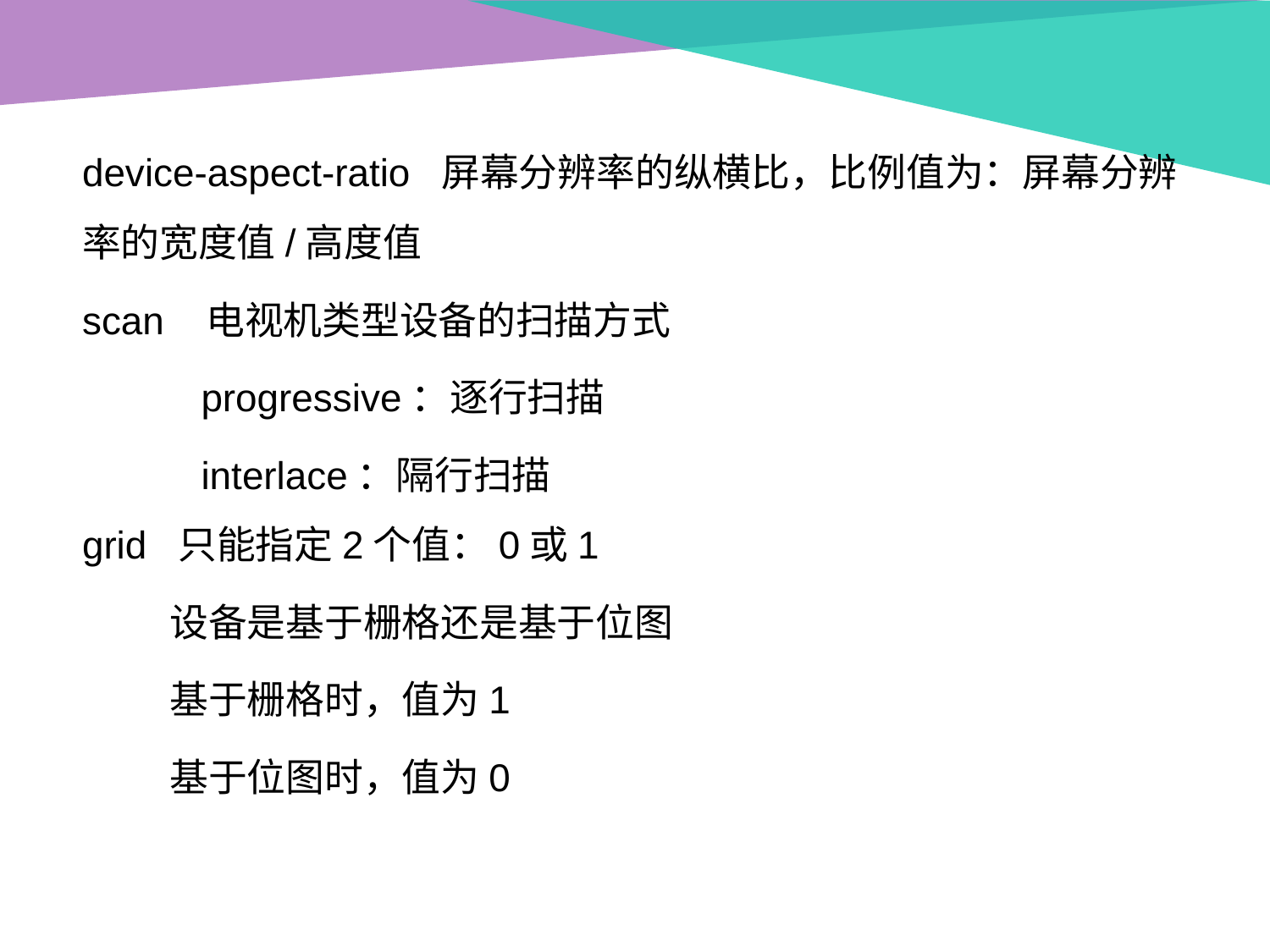

device-aspect-ratio  屏幕分辨率的纵横比，比例值为：屏幕分辨率的宽度值/高度值
scan   电视机类型设备的扫描方式
           progressive：逐行扫描
           interlace：隔行扫描
grid  只能指定2个值：0或1
         设备是基于栅格还是基于位图
         基于栅格时，值为1
         基于位图时，值为0